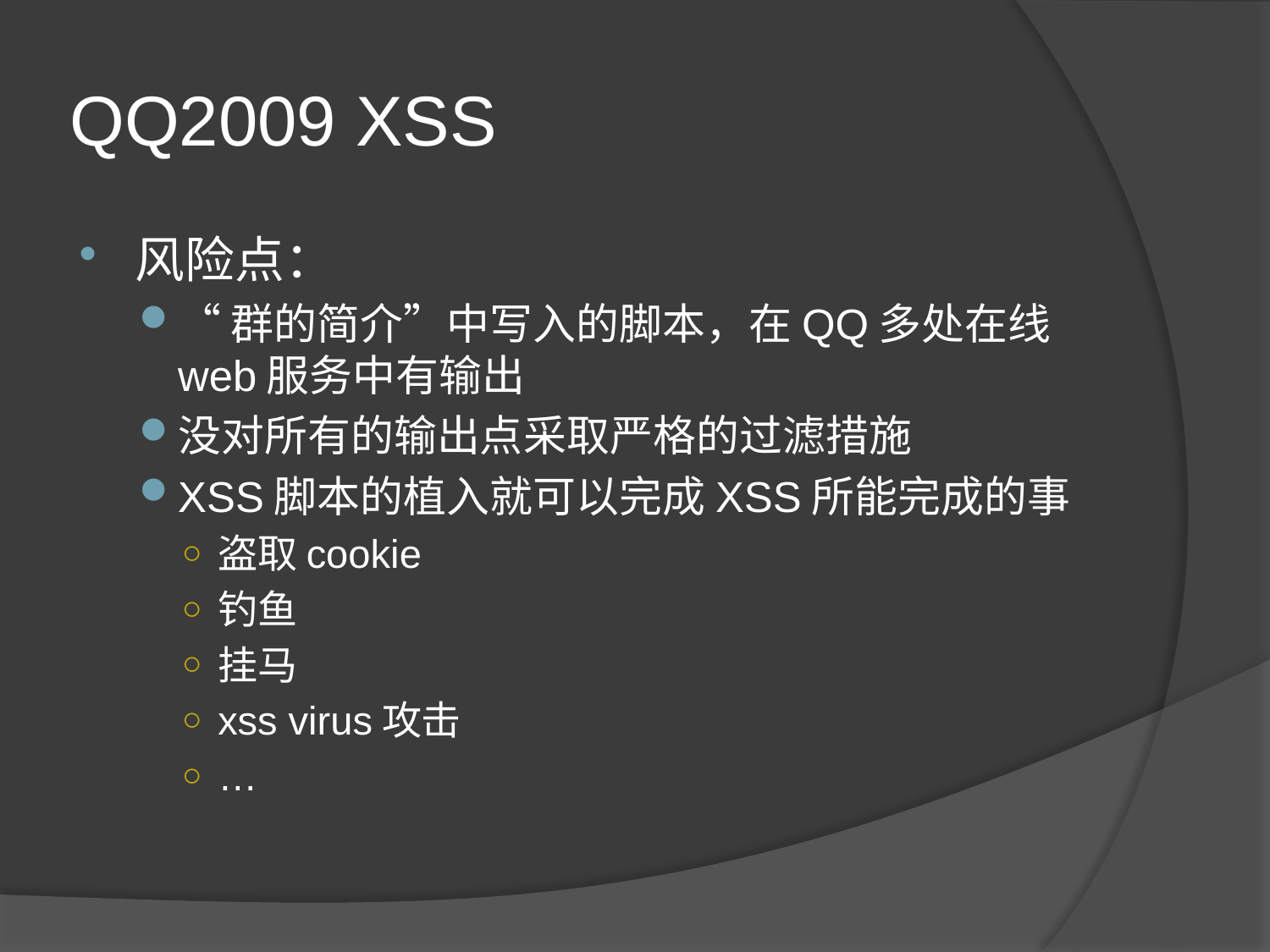

# QQ2009 XSS
风险点：
“群的简介”中写入的脚本，在QQ多处在线web服务中有输出
没对所有的输出点采取严格的过滤措施
XSS脚本的植入就可以完成XSS所能完成的事
盗取cookie
钓鱼
挂马
xss virus攻击
…